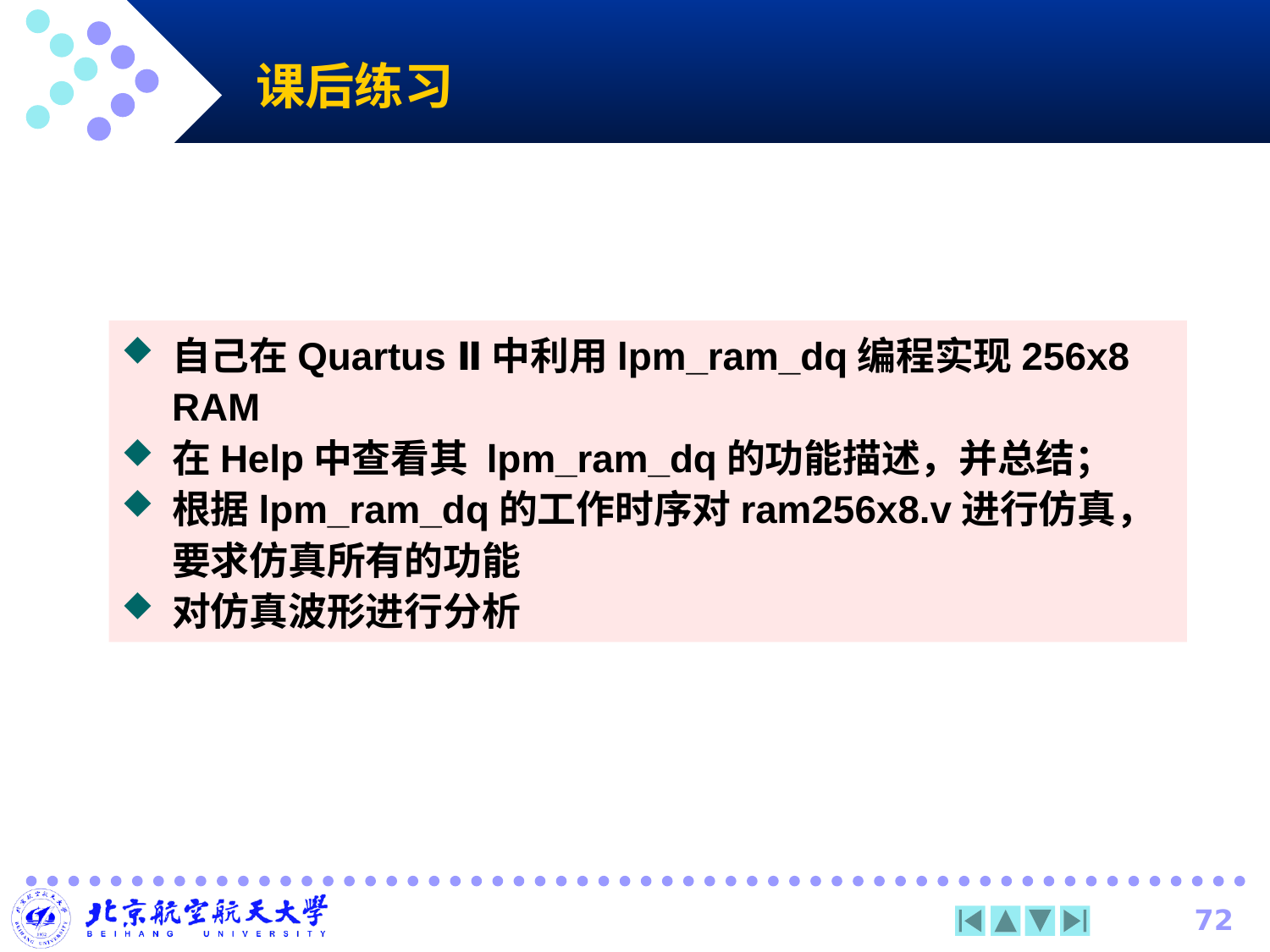

课后练习
自己在Quartus Ⅱ中利用lpm_ram_dq编程实现256x8 RAM
在Help中查看其 lpm_ram_dq的功能描述，并总结；
根据lpm_ram_dq的工作时序对ram256x8.v进行仿真，要求仿真所有的功能
对仿真波形进行分析
72